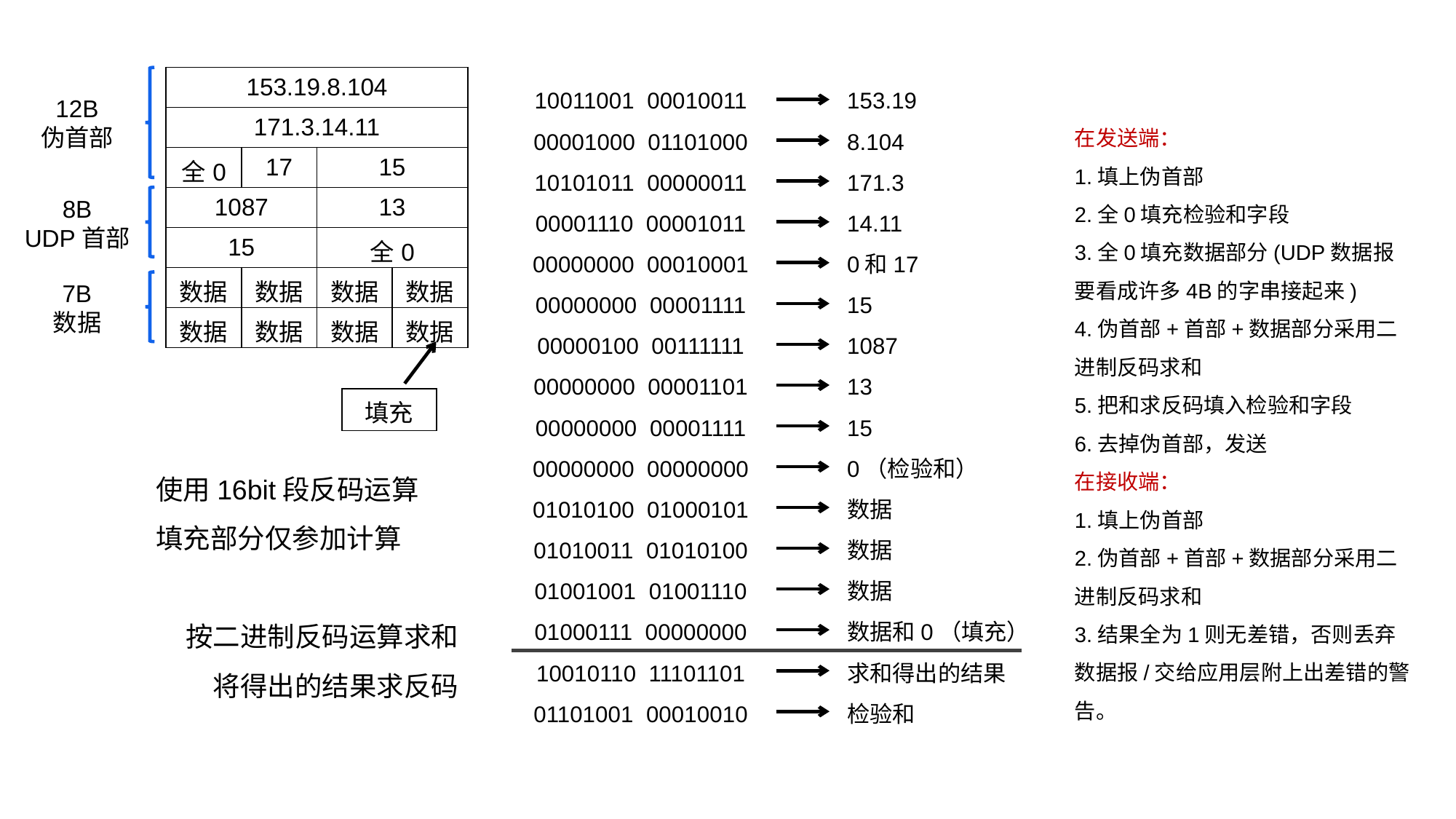

| 153.19.8.104 |  |  |  |
| --- | --- | --- | --- |
| 171.3.14.11 |  |  |  |
| 全0 | 17 | 15 |  |
| 1087 |  | 13 |  |
| 15 |  | 全0 |  |
| 数据 | 数据 | 数据 | 数据 |
| 数据 | 数据 | 数据 | 数据 |
10011001  00010011
00001000  01101000
10101011  00000011
00001110  00001011
00000000  00010001
00000000  00001111
00000100  00111111
00000000  00001101
00000000  00001111
00000000  00000000
01010100  01000101
01010011  01010100
01001001  01001110
01000111  00000000
10010110  11101101
01101001  00010010
153.19
8.104
171.3
14.11
0和17
15
1087
13
15
0（检验和）
数据
数据
数据
数据和0（填充）
求和得出的结果
检验和
12B
伪首部
在发送端：
1.填上伪首部
2.全0填充检验和字段
3.全0填充数据部分(UDP数据报要看成许多4B的字串接起来)
4.伪首部+首部+数据部分采用二进制反码求和
5.把和求反码填入检验和字段
6.去掉伪首部，发送
在接收端：
1.填上伪首部
2.伪首部+首部+数据部分采用二进制反码求和
3.结果全为1则无差错，否则丢弃数据报/交给应用层附上出差错的警告。

8B
UDP首部

7B
数据
| 填充 |
| --- |
使用16bit段反码运算
填充部分仅参加计算

 按二进制反码运算求和
将得出的结果求反码